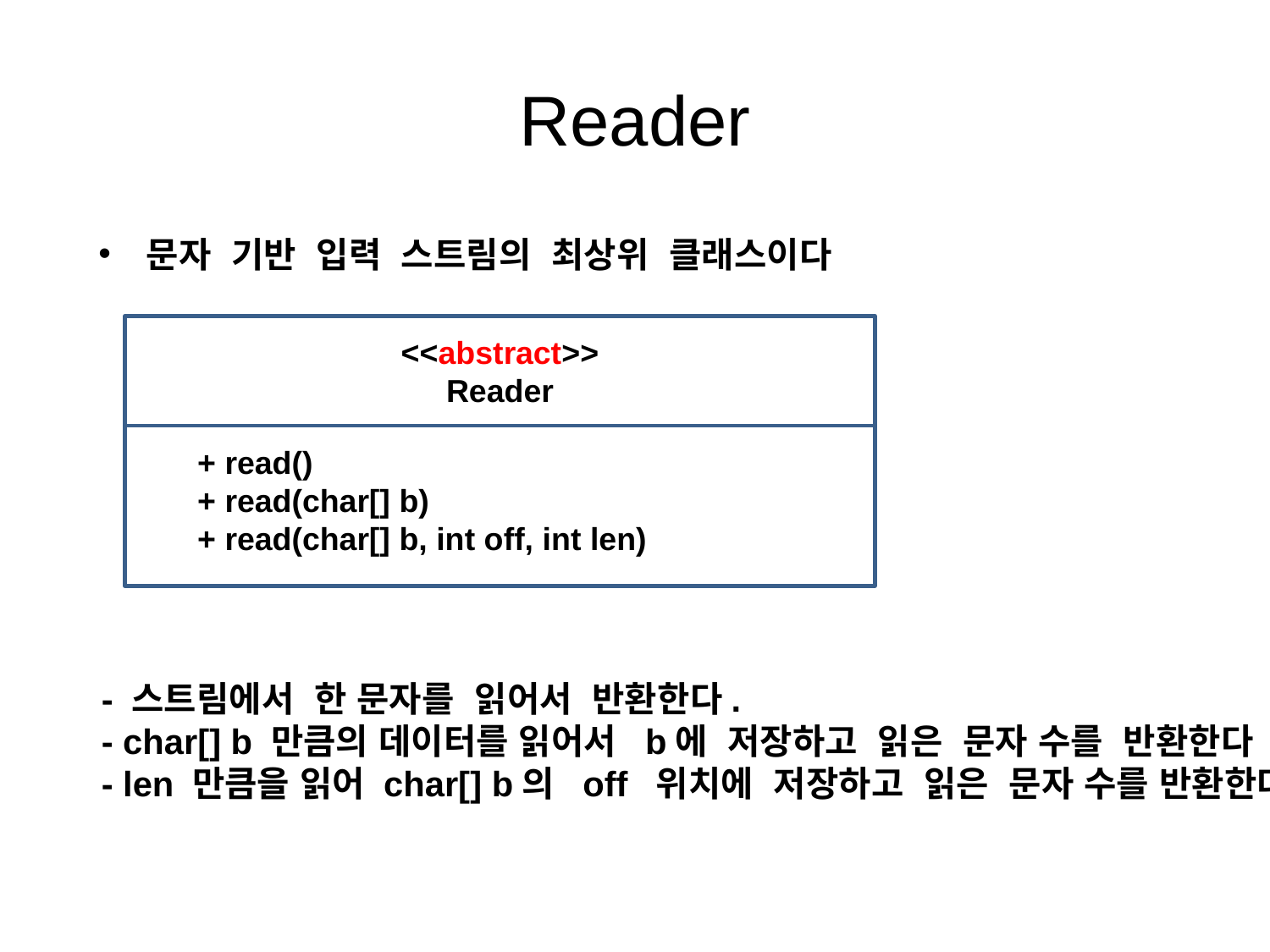

# Reader
문자  기반  입력  스트림의  최상위  클래스이다

<<abstract>>
Reader

+ read()
+ read(char[] b)
+ read(char[] b, int off, int len)
- 스트림에서  한 문자를  읽어서  반환한다.
- char[] b 만큼의 데이터를 읽어서  b에  저장하고  읽은  문자 수를  반환한다
- len 만큼을 읽어 char[] b의  off  위치에  저장하고  읽은  문자 수를 반환한다